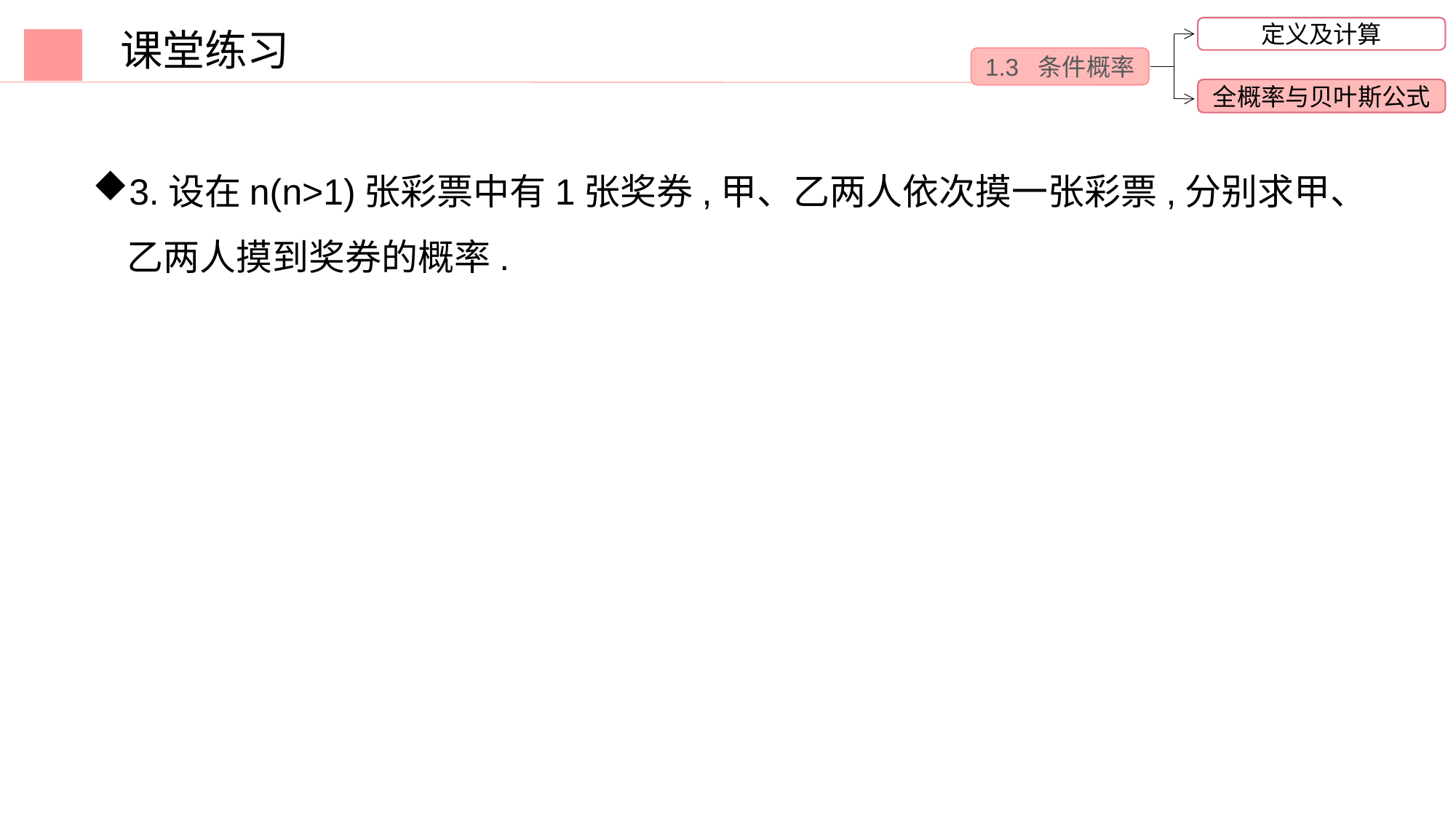

课堂练习
定义及计算

1.3  条件概率
全概率与贝叶斯公式

3.设在n(n>1)张彩票中有1张奖券,甲、乙两人依次摸一张彩票,分别求甲、乙两人摸到奖券的概率.